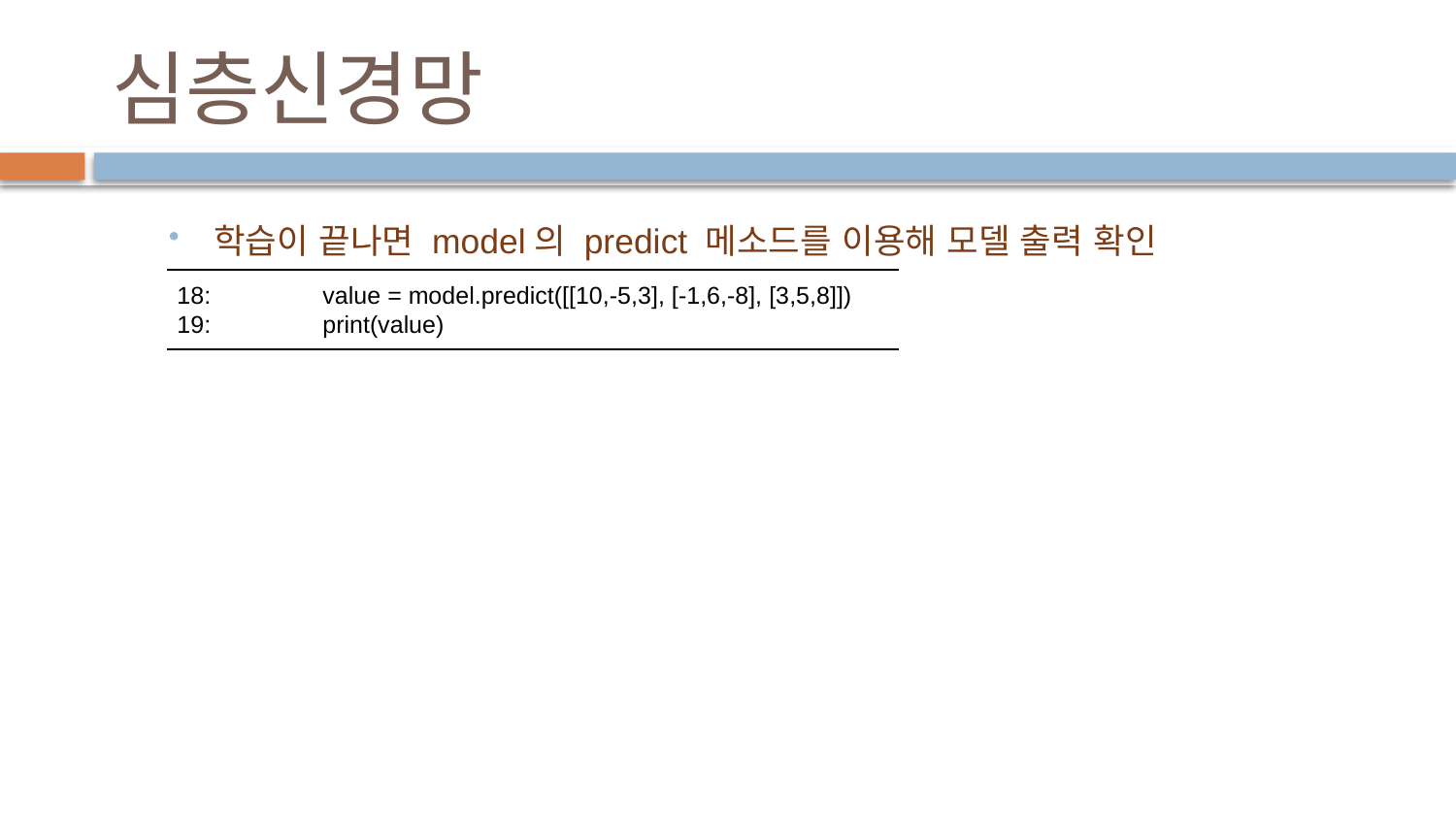

# 심층신경망
학습이 끝나면 model의 predict 메소드를 이용해 모델 출력 확인
| 18: value = model.predict([[10,-5,3], [-1,6,-8], [3,5,8]]) 19: print(value) |
| --- |